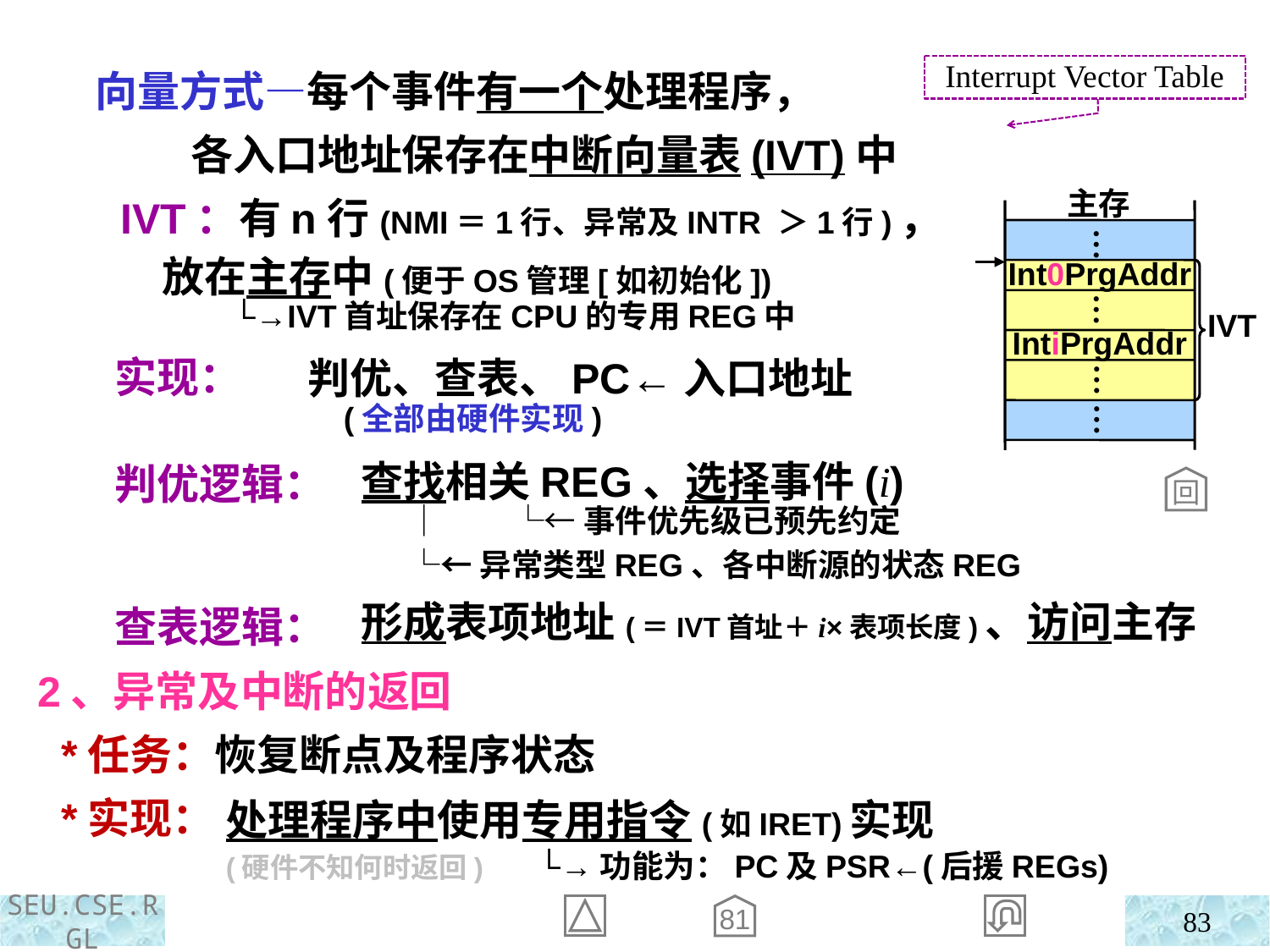

向量方式—每个事件有一个处理程序，
               各入口地址保存在中断向量表(IVT)中
       IVT：有n行(NMI＝1行、异常及INTR ＞1行)，
            放在主存中(便于OS管理[如初始化])
                      └→IVT首址保存在CPU的专用REG中
       实现：

       判优逻辑：

       查表逻辑：
Interrupt Vector Table
主存

…

Int0PrgAddr

…

IVT
IntiPrgAddr

…
…

判优、查表、PC←入口地址
    (全部由硬件实现)
     查找相关REG、选择事件(i)
              │          └←事件优先级已预先约定
              └←异常类型REG、各中断源的状态REG
     形成表项地址(＝IVT首址＋i×表项长度)、访问主存
回
2、异常及中断的返回
  *任务：恢复断点及程序状态
  *实现：
处理程序中使用专用指令(如IRET)实现
(硬件不知何时返回)       └→功能为：PC及PSR←(后援REGs)

83
81